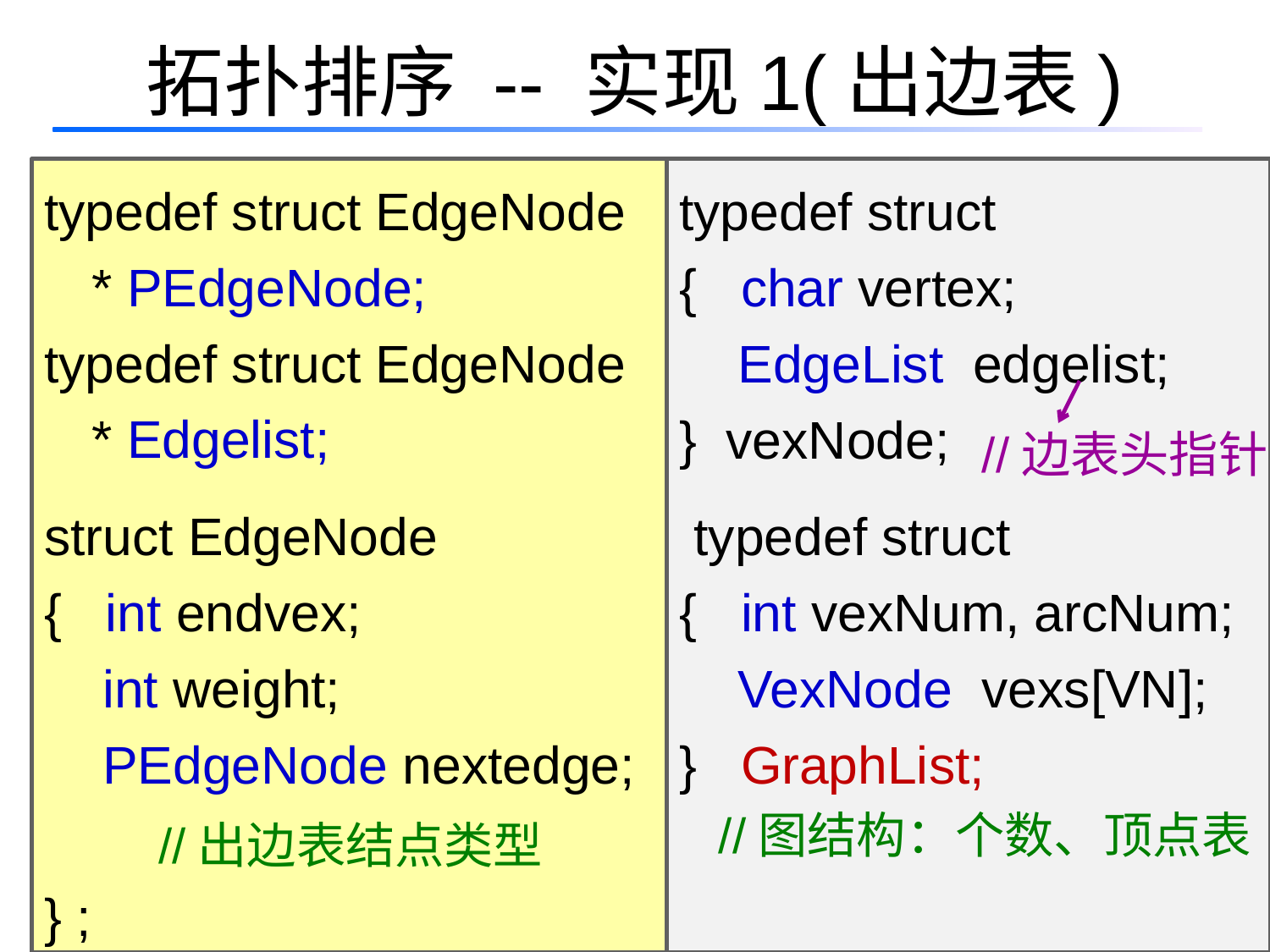

# 拓扑排序 -- 实现1(出边表)

typedef struct EdgeNode * PEdgeNode;
typedef struct EdgeNode * Edgelist;
struct EdgeNode
{   int endvex;
    int weight;
    PEdgeNode nextedge;
} ;
typedef struct
{   char vertex;
    EdgeList  edgelist;
}  vexNode;
 typedef struct
{   int vexNum, arcNum;
    VexNode  vexs[VN];
}   GraphList;

//边表头指针
//图结构：个数、顶点表
//出边表结点类型